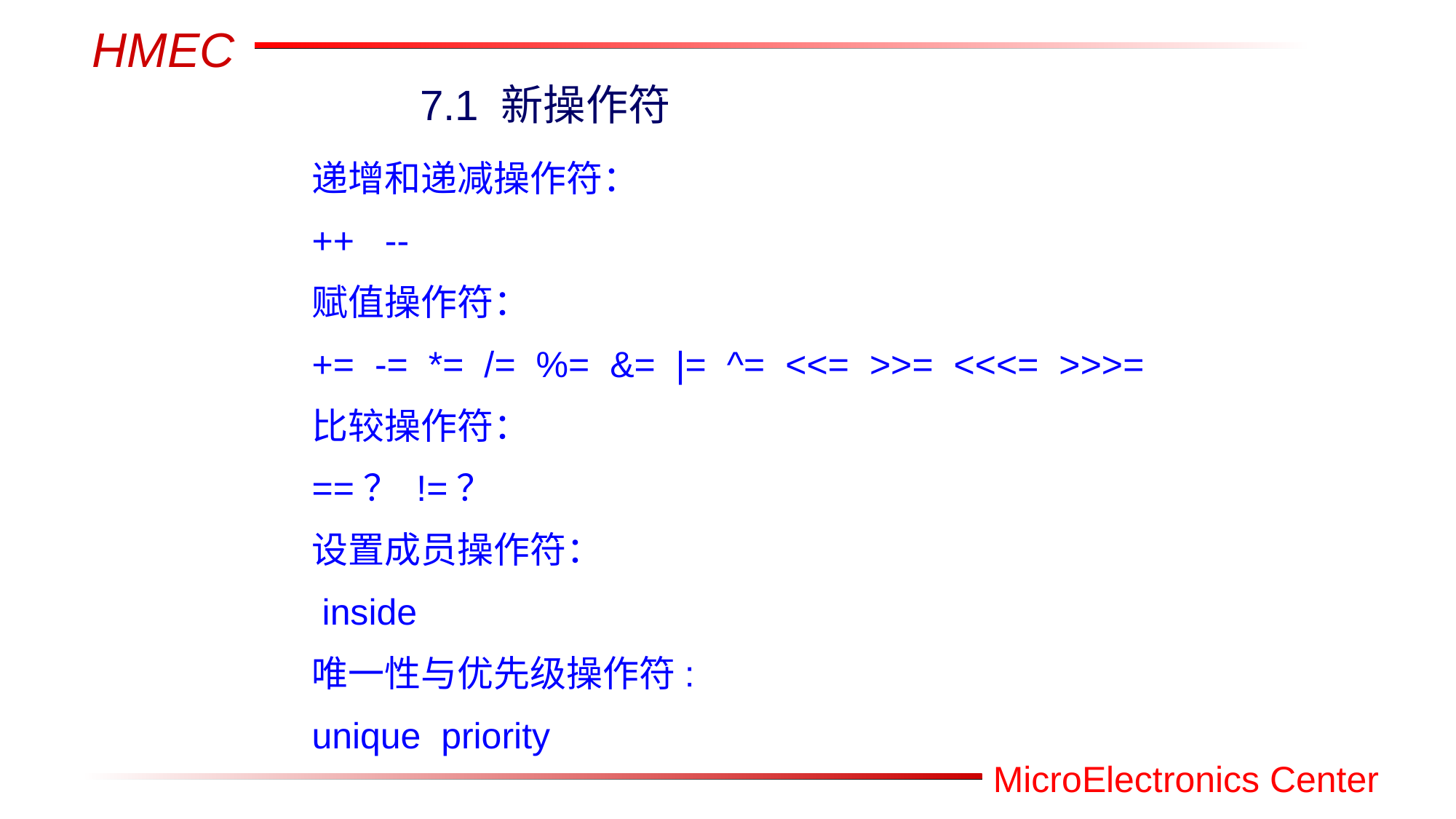

7.1 新操作符
递增和递减操作符：
++   --
赋值操作符：
+=  -=  *=  /=  %=  &=  |=  ^=  <<=  >>=  <<<=  >>>=
比较操作符：
==？ !=？
设置成员操作符：
 inside
唯一性与优先级操作符:
unique  priority